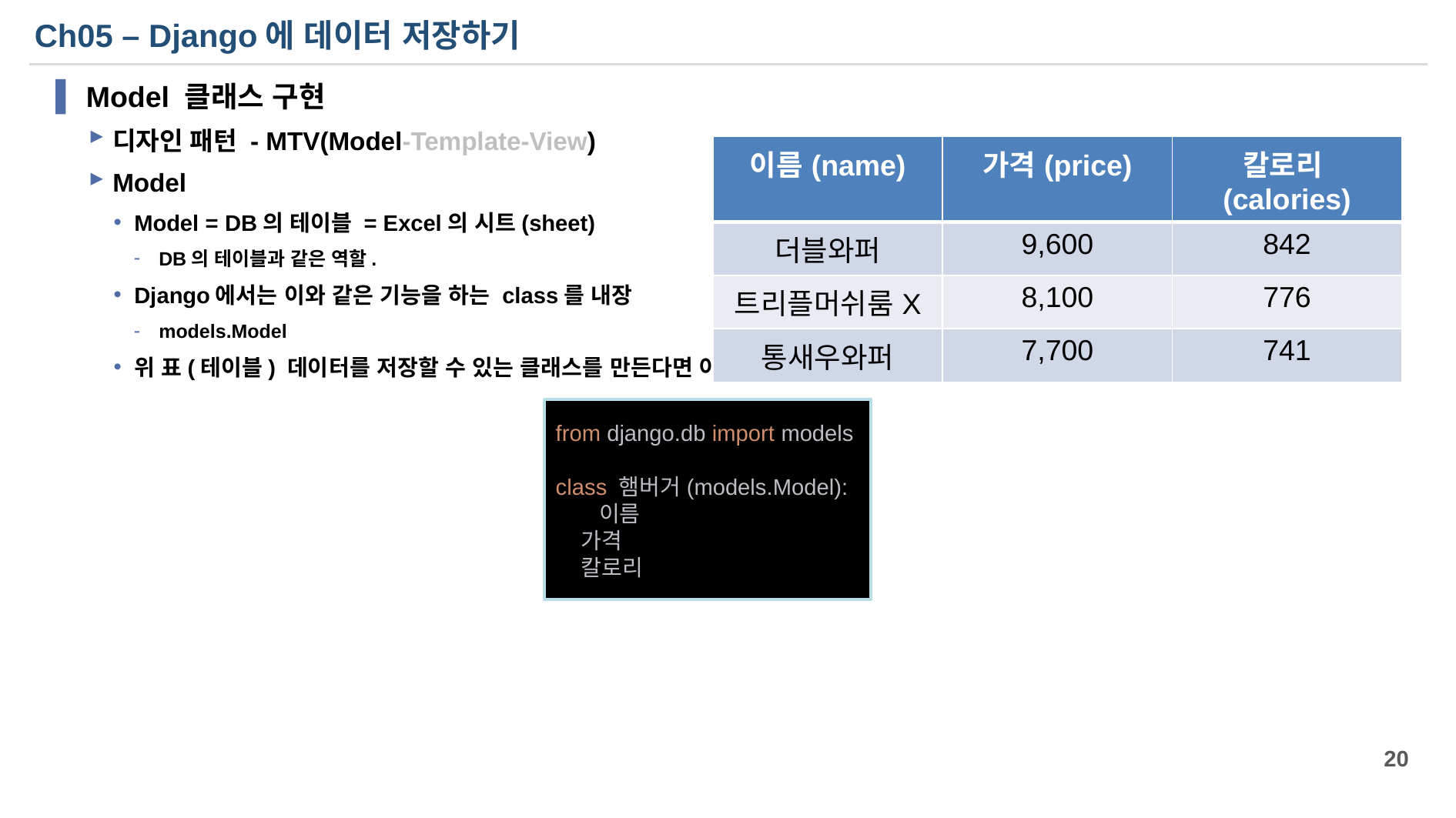

# Ch05 – Django에 데이터 저장하기
Model 클래스 구현
디자인 패턴 - MTV(Model-Template-View)
Model
Model = DB의 테이블 = Excel의 시트(sheet)
DB의 테이블과 같은 역할.
Django에서는 이와 같은 기능을 하는 class를 내장
models.Model
위 표(테이블) 데이터를 저장할 수 있는 클래스를 만든다면 아래와 유사할 수 있음

| 이름(name) | 가격(price) | 칼로리(calories) |
| --- | --- | --- |
| 더블와퍼 | 9,600 | 842 |
| 트리플머쉬룸X | 8,100 | 776 |
| 통새우와퍼 | 7,700 | 741 |
from django.db import models
class 햄버거(models.Model):
      이름
    가격
    칼로리
20